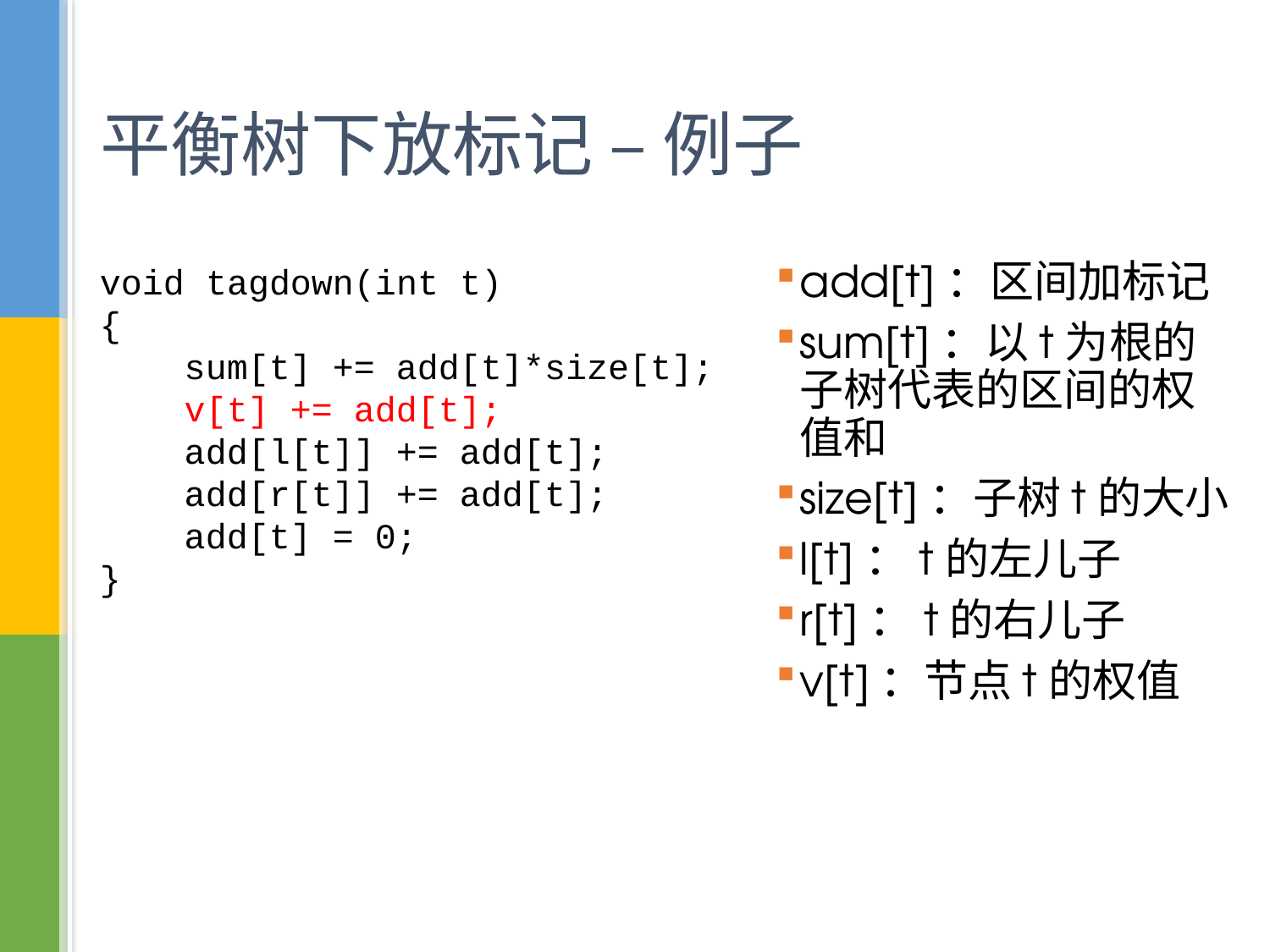

# 平衡树下放标记 – 例子
void tagdown(int t)
{
    sum[t] += add[t]*size[t];
    v[t] += add[t];
    add[l[t]] += add[t];
    add[r[t]] += add[t];
    add[t] = 0;
}
add[t]：区间加标记
sum[t]：以t为根的子树代表的区间的权值和
size[t]：子树t的大小
l[t]：t的左儿子
r[t]：t的右儿子
v[t]：节点t的权值